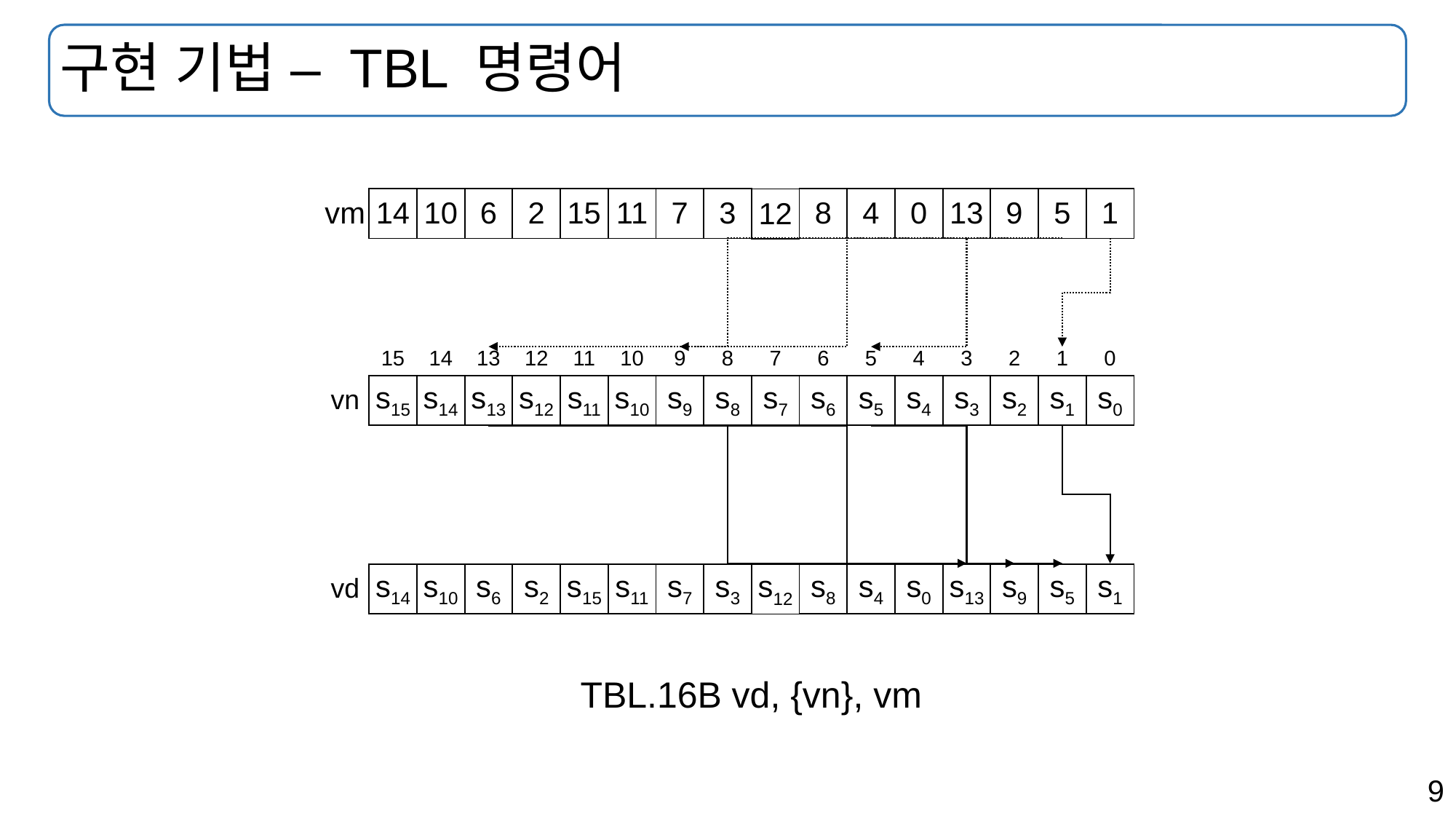

# 구현 기법 – TBL 명령어
| vm |
| --- |
| 14 |
| --- |
| 10 |
| --- |
| 6 |
| --- |
| 2 |
| --- |
| 15 |
| --- |
| 11 |
| --- |
| 7 |
| --- |
| 3 |
| --- |
| 8 |
| --- |
| 4 |
| --- |
| 0 |
| --- |
| 13 |
| --- |
| 9 |
| --- |
| 5 |
| --- |
| 1 |
| --- |
| 12 |
| --- |
| 15 |
| --- |
| 14 |
| --- |
| 13 |
| --- |
| 12 |
| --- |
| 11 |
| --- |
| 10 |
| --- |
| 9 |
| --- |
| 8 |
| --- |
| 7 |
| --- |
| 6 |
| --- |
| 5 |
| --- |
| 4 |
| --- |
| 3 |
| --- |
| 2 |
| --- |
| 1 |
| --- |
| 0 |
| --- |
| vn |
| --- |
| s15 |
| --- |
| s14 |
| --- |
| s13 |
| --- |
| s12 |
| --- |
| s11 |
| --- |
| s10 |
| --- |
| s9 |
| --- |
| s8 |
| --- |
| s6 |
| --- |
| s5 |
| --- |
| s4 |
| --- |
| s3 |
| --- |
| s2 |
| --- |
| s1 |
| --- |
| s0 |
| --- |
| s7 |
| --- |
| vd |
| --- |
| s14 |
| --- |
| s10 |
| --- |
| s6 |
| --- |
| s2 |
| --- |
| s15 |
| --- |
| s11 |
| --- |
| s7 |
| --- |
| s3 |
| --- |
| s8 |
| --- |
| s4 |
| --- |
| s0 |
| --- |
| s13 |
| --- |
| s9 |
| --- |
| s5 |
| --- |
| s1 |
| --- |
| s12 |
| --- |
TBL.16B vd, {vn}, vm